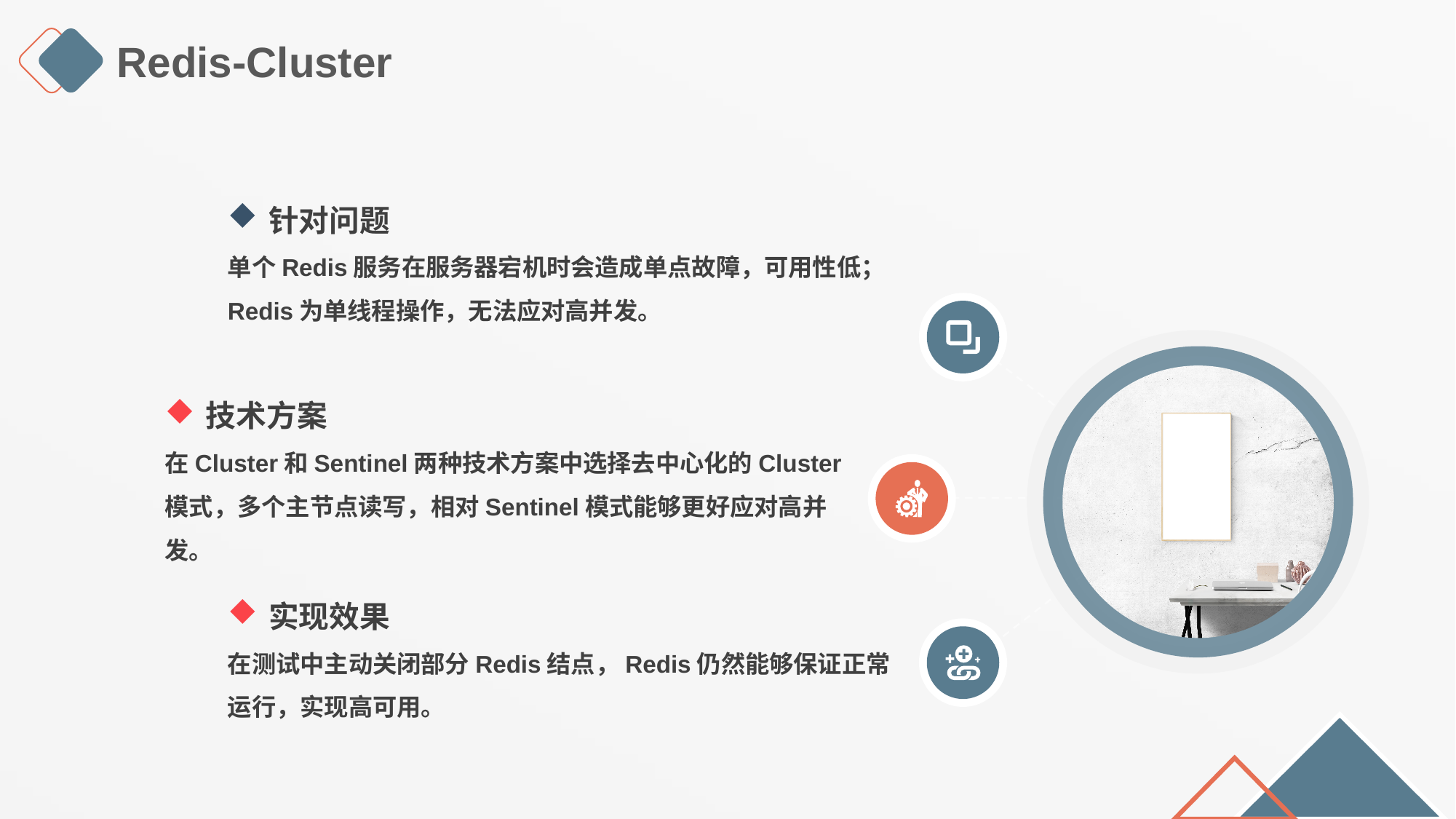

Redis-Cluster

针对问题
单个Redis服务在服务器宕机时会造成单点故障，可用性低；Redis为单线程操作，无法应对高并发。

技术方案
在Cluster和Sentinel两种技术方案中选择去中心化的Cluster模式，多个主节点读写，相对Sentinel模式能够更好应对高并发。
实现效果
在测试中主动关闭部分Redis结点，Redis仍然能够保证正常运行，实现高可用。